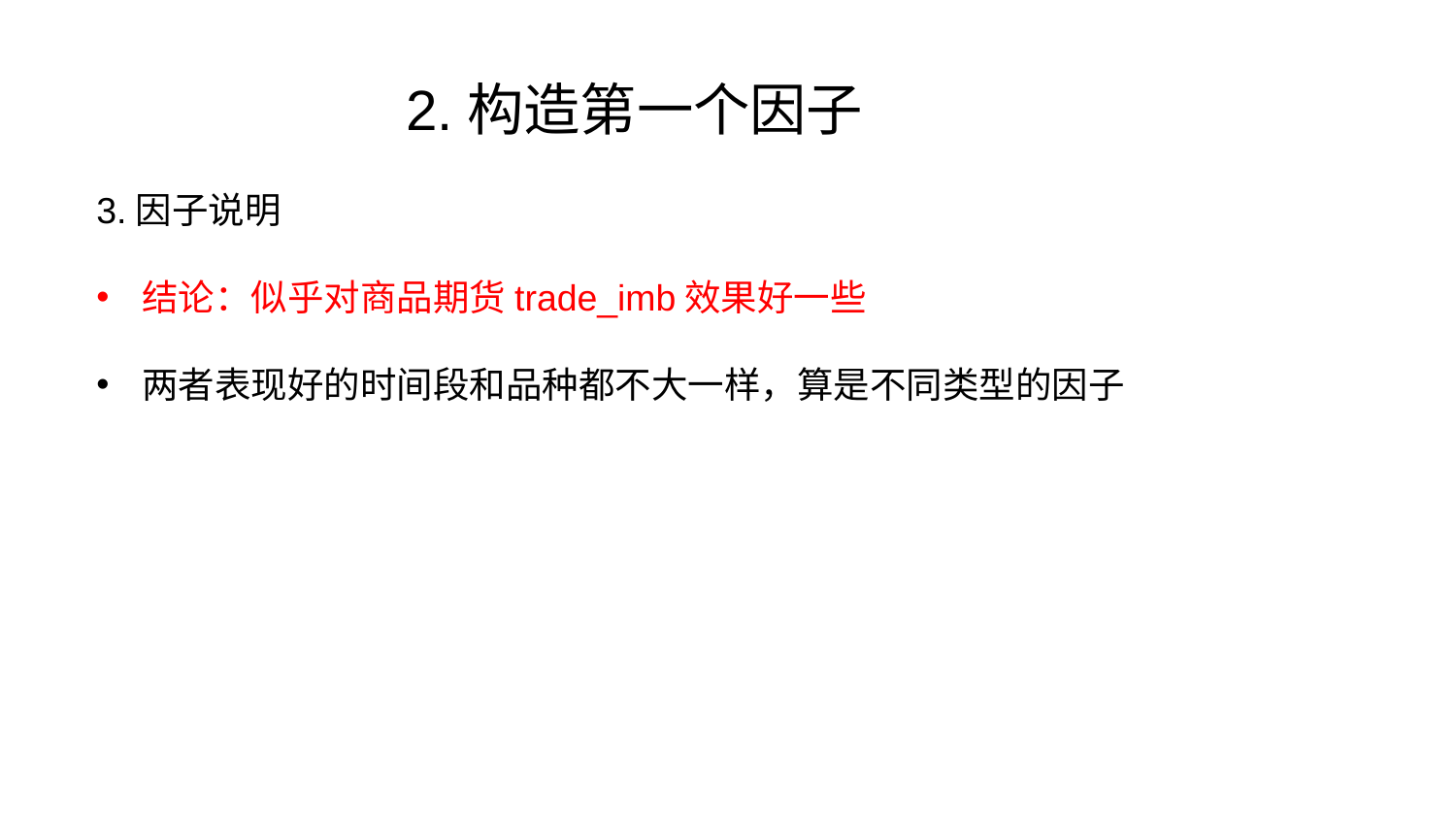

2.构造第一个因子
3.因子说明

结论：似乎对商品期货trade_imb效果好一些

两者表现好的时间段和品种都不大一样，算是不同类型的因子